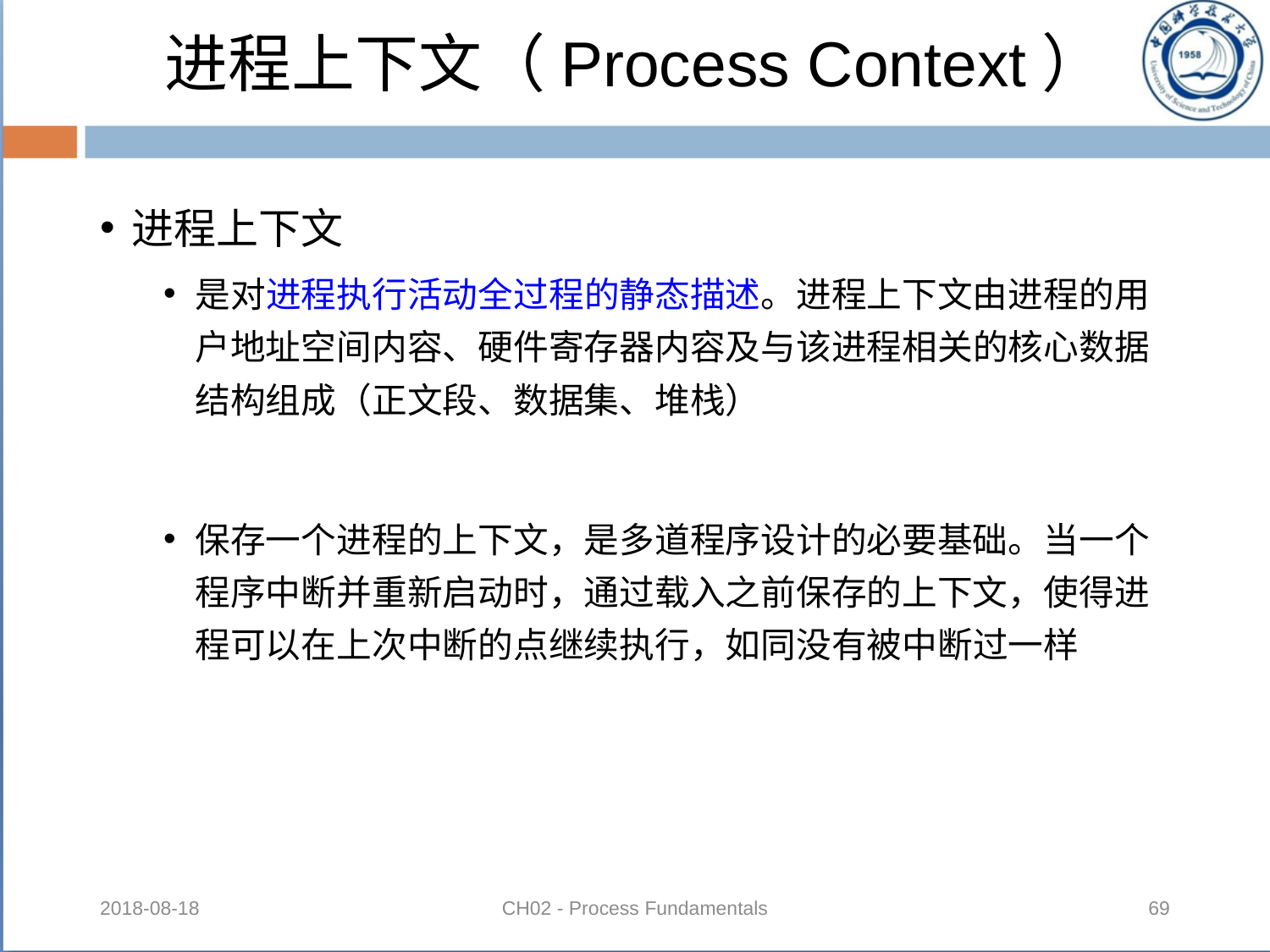

# 进程上下文（Process Context）
进程上下文
是对进程执行活动全过程的静态描述。进程上下文由进程的用户地址空间内容、硬件寄存器内容及与该进程相关的核心数据结构组成（正文段、数据集、堆栈）

保存一个进程的上下文，是多道程序设计的必要基础。当一个程序中断并重新启动时，通过载入之前保存的上下文，使得进程可以在上次中断的点继续执行，如同没有被中断过一样
2018-08-18
CH02 - Process Fundamentals
69